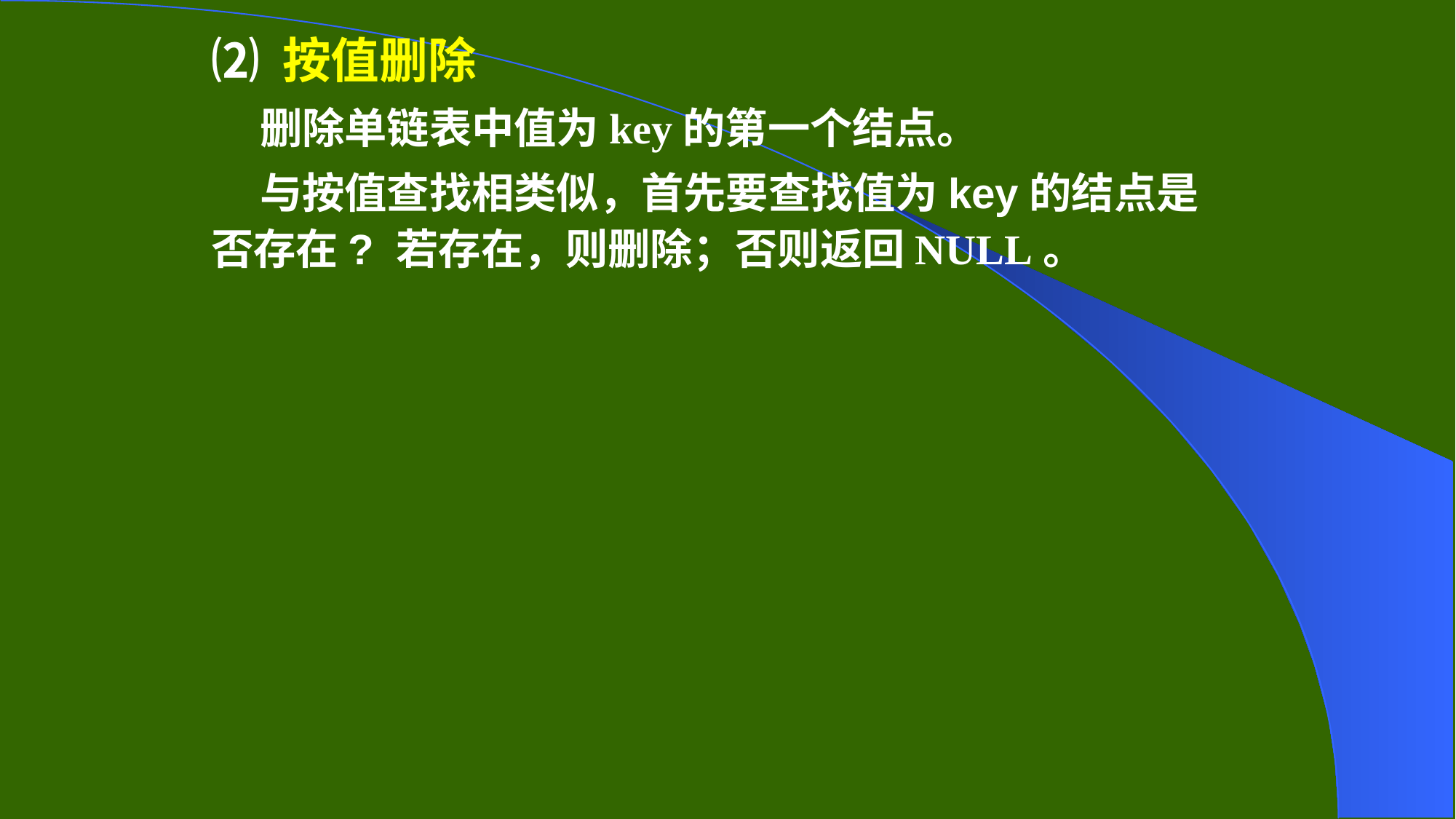

# ⑵ 按值删除
    删除单链表中值为key的第一个结点。
    与按值查找相类似，首先要查找值为key的结点是否存在? 若存在，则删除；否则返回NULL。